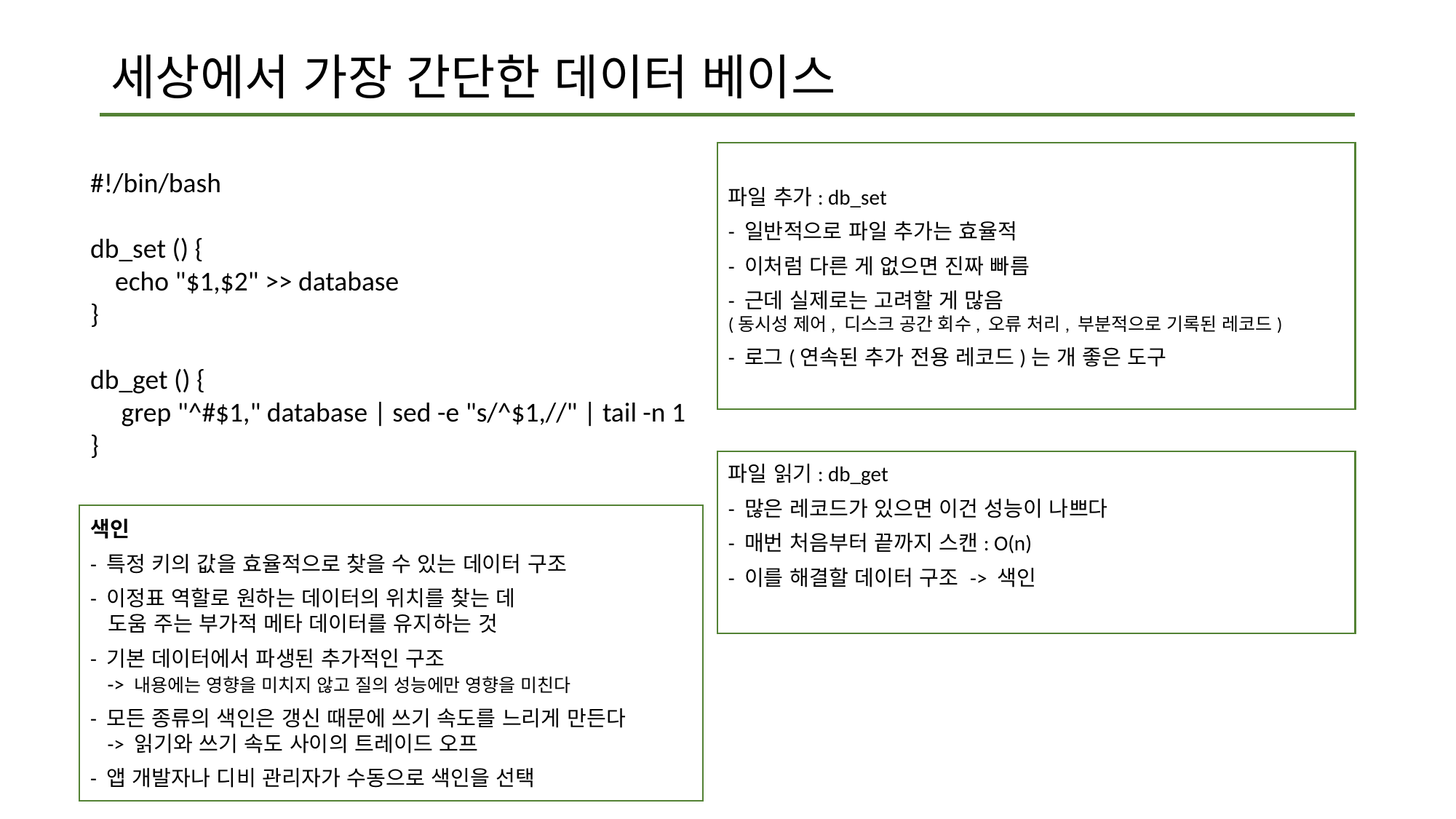

# 세상에서 가장 간단한 데이터 베이스
파일 추가: db_set
- 일반적으로 파일 추가는 효율적
- 이처럼 다른 게 없으면 진짜 빠름
- 근데 실제로는 고려할 게 많음
(동시성 제어, 디스크 공간 회수, 오류 처리, 부분적으로 기록된 레코드)
- 로그(연속된 추가 전용 레코드)는 개 좋은 도구
#!/bin/bash

db_set () {
    echo "$1,$2" >> database
}

db_get () {
     grep "^#$1," database | sed -e "s/^$1,//" | tail -n 1
}
파일 읽기: db_get
- 많은 레코드가 있으면 이건 성능이 나쁘다
- 매번 처음부터 끝까지 스캔: O(n)
- 이를 해결할 데이터 구조 -> 색인

색인
- 특정 키의 값을 효율적으로 찾을 수 있는 데이터 구조
- 이정표 역할로 원하는 데이터의 위치를 찾는 데
   도움 주는 부가적 메타 데이터를 유지하는 것
- 기본 데이터에서 파생된 추가적인 구조
  -> 내용에는 영향을 미치지 않고 질의 성능에만 영향을 미친다
- 모든 종류의 색인은 갱신 때문에 쓰기 속도를 느리게 만든다
  -> 읽기와 쓰기 속도 사이의 트레이드 오프
- 앱 개발자나 디비 관리자가 수동으로 색인을 선택